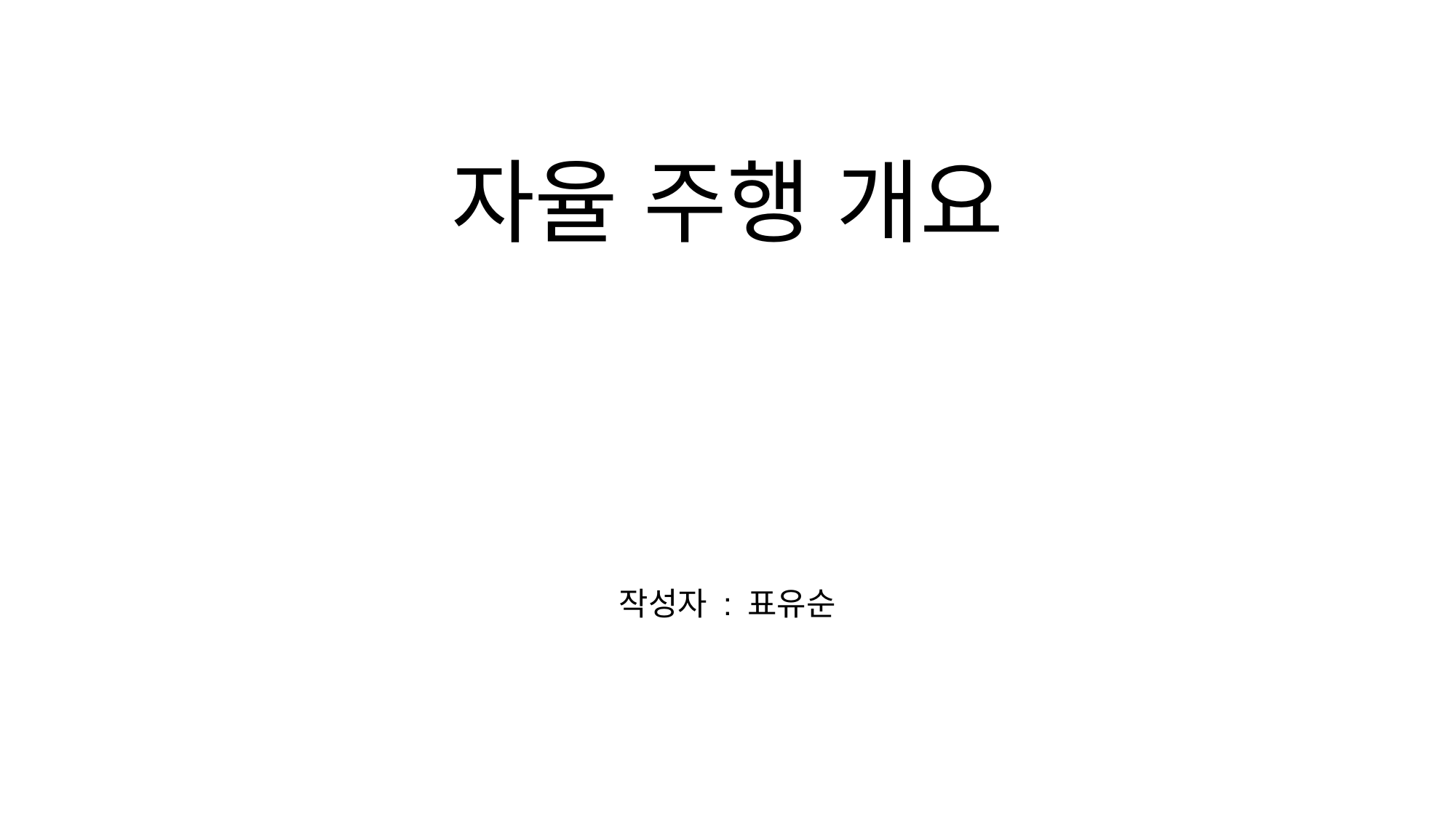

# 자율 주행 개요
작성자 : 표유순